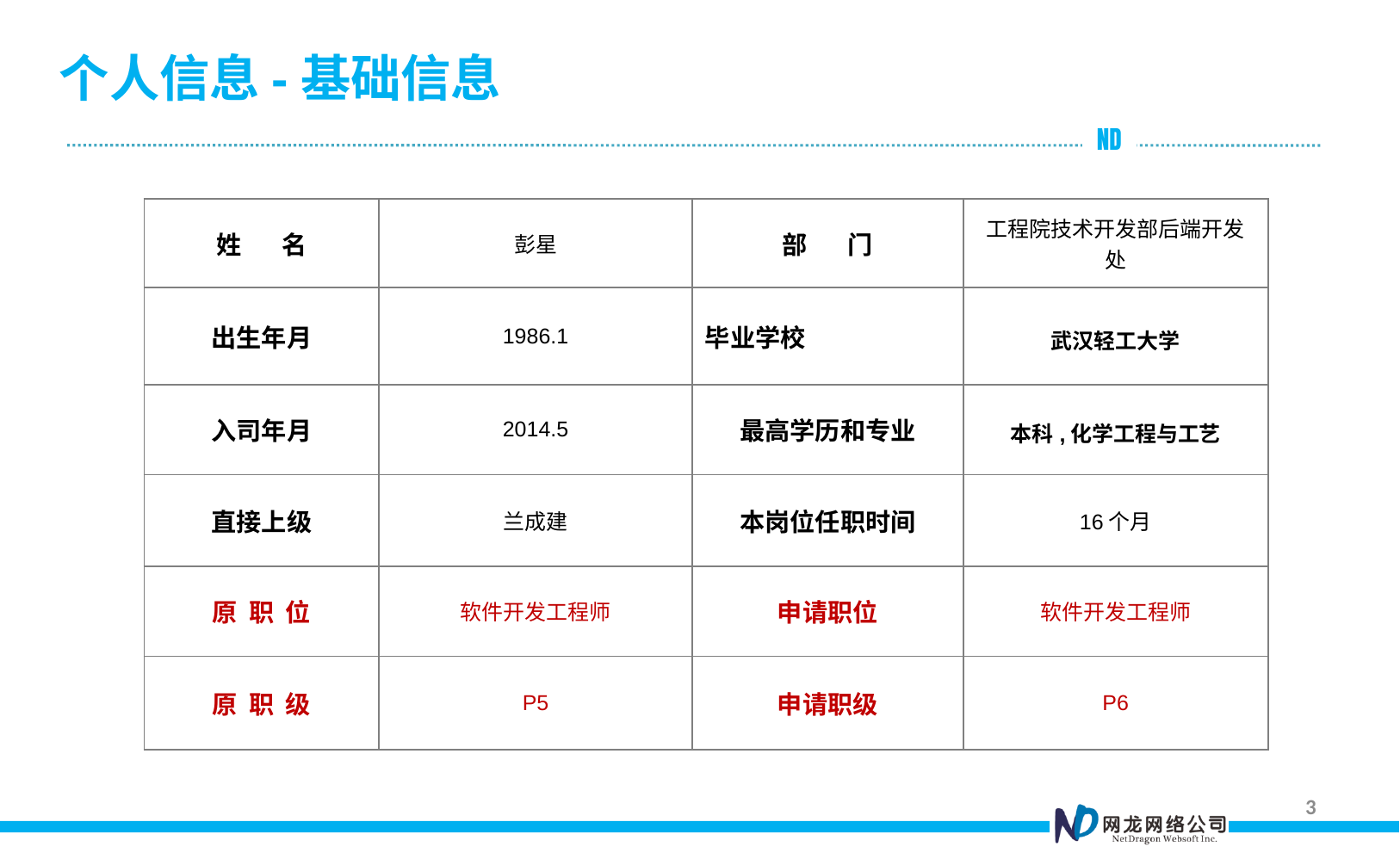

# 个人信息-基础信息
| 姓 名 | 彭星 | 部 门 | 工程院技术开发部后端开发处 |
| --- | --- | --- | --- |
| 出生年月 | 1986.1 | 毕业学校 | 武汉轻工大学 |
| 入司年月 | 2014.5 | 最高学历和专业 | 本科,化学工程与工艺 |
| 直接上级 | 兰成建 | 本岗位任职时间 | 16个月 |
| 原 职 位 | 软件开发工程师 | 申请职位 | 软件开发工程师 |
| 原 职 级 | P5 | 申请职级 | P6 |
3